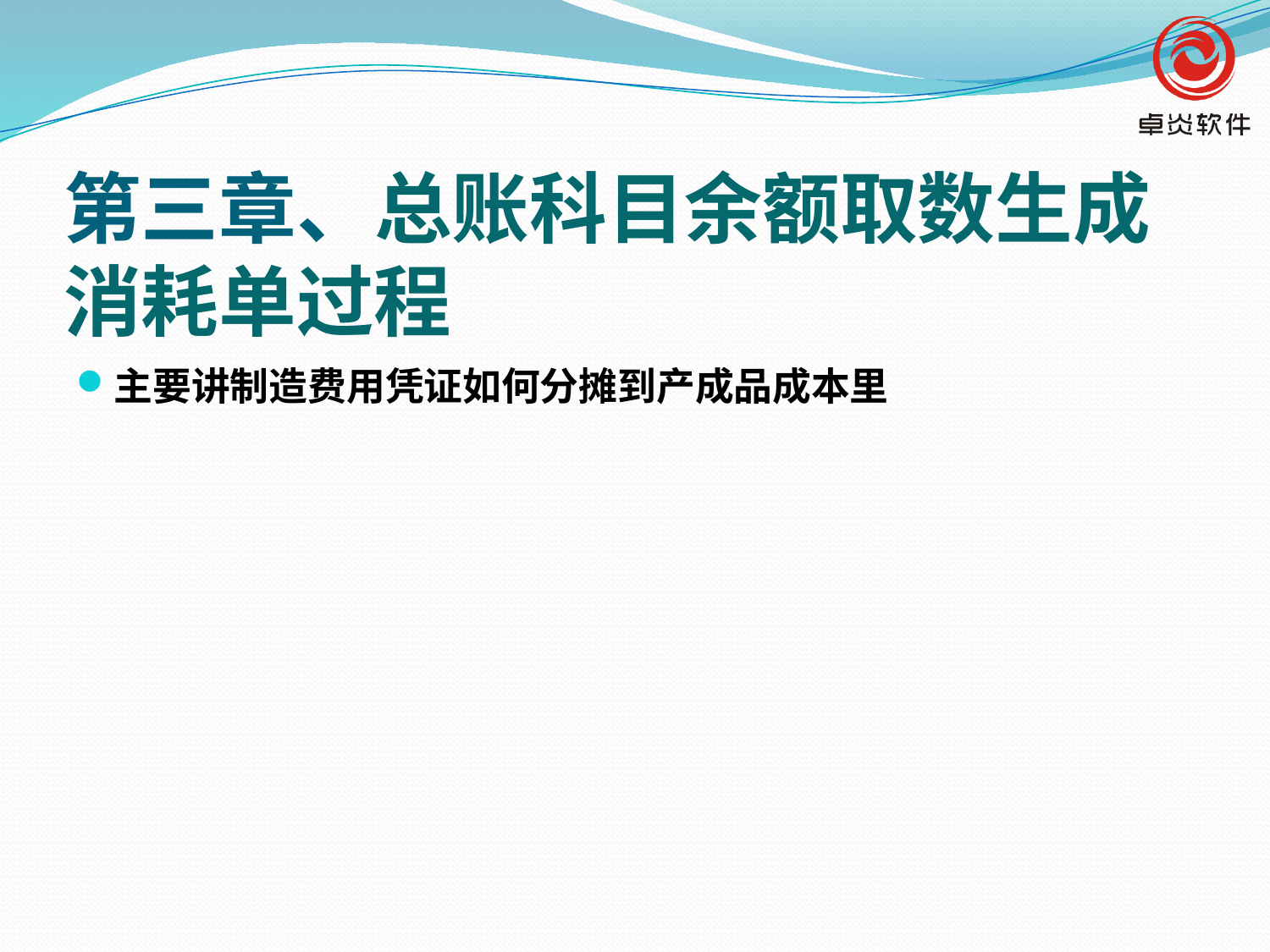

# 第三章、总账科目余额取数生成消耗单过程
主要讲制造费用凭证如何分摊到产成品成本里